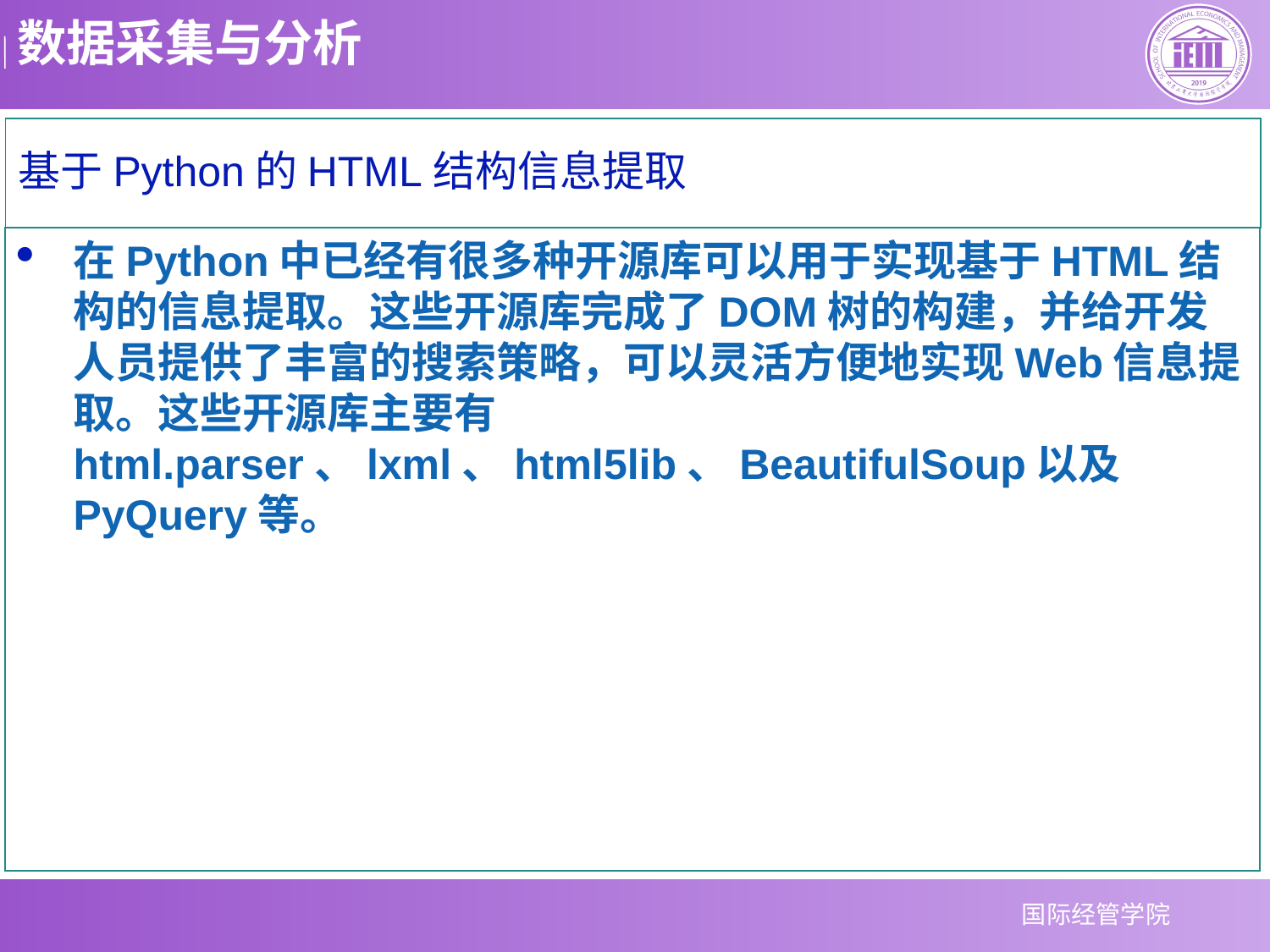

# 基于Python的HTML结构信息提取
在Python中已经有很多种开源库可以用于实现基于HTML结构的信息提取。这些开源库完成了DOM树的构建，并给开发人员提供了丰富的搜索策略，可以灵活方便地实现Web信息提取。这些开源库主要有html.parser、lxml、html5lib、BeautifulSoup以及PyQuery等。